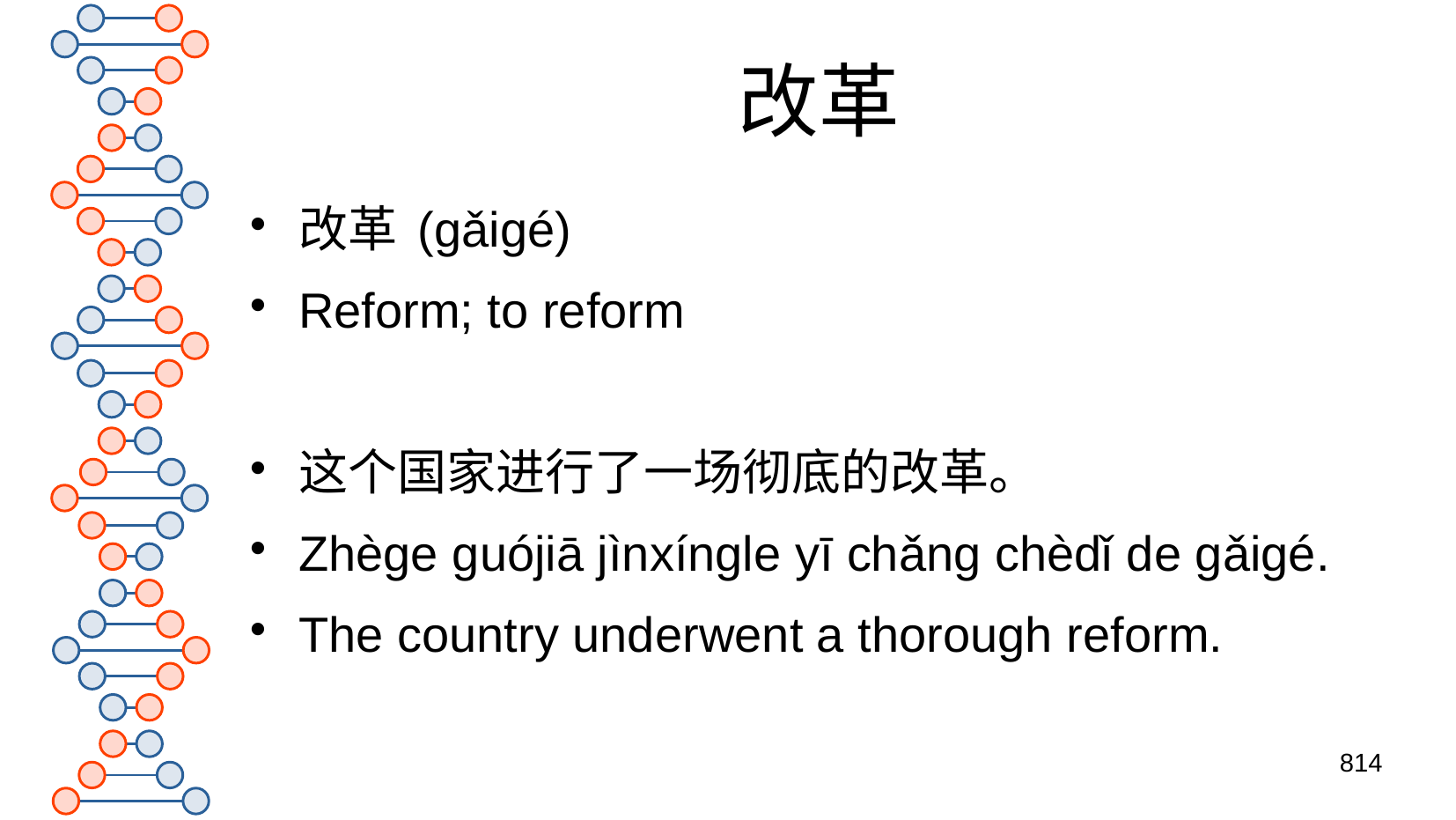

# 改革
改革 (gǎigé)
Reform; to reform

这个国家进行了一场彻底的改革。
Zhège guójiā jìnxíngle yī chǎng chèdǐ de gǎigé.
The country underwent a thorough reform.

814